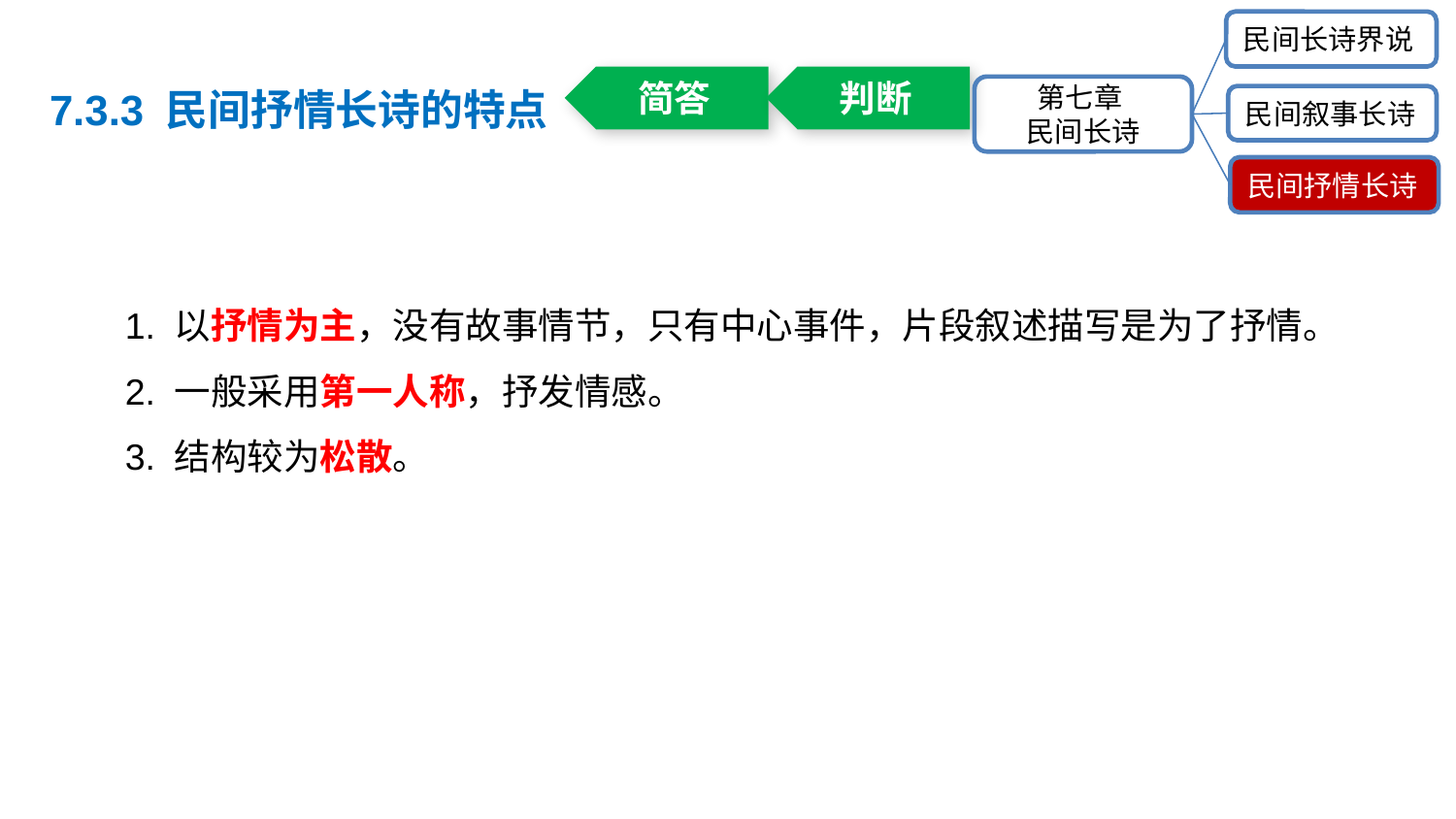

民间长诗界说
第七章
民间长诗
民间叙事长诗
民间抒情长诗
7.3.3 民间抒情长诗的特点
简答
判断
1. 以抒情为主，没有故事情节，只有中心事件，片段叙述描写是为了抒情。
2. 一般采用第一人称，抒发情感。
3. 结构较为松散。